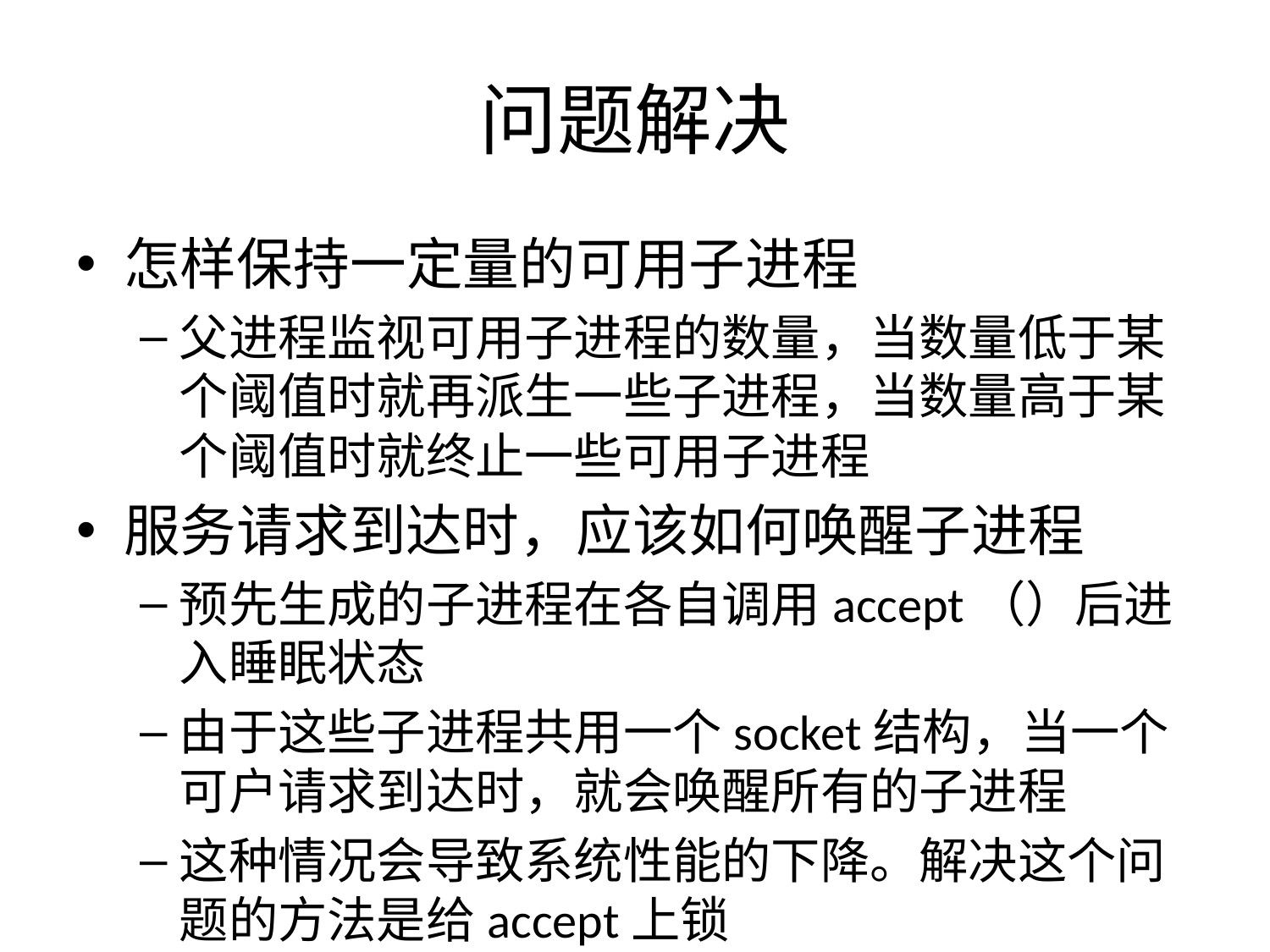

# 问题解决
怎样保持一定量的可用子进程
父进程监视可用子进程的数量，当数量低于某个阈值时就再派生一些子进程，当数量高于某个阈值时就终止一些可用子进程
服务请求到达时，应该如何唤醒子进程
预先生成的子进程在各自调用accept（）后进入睡眠状态
由于这些子进程共用一个socket结构，当一个可户请求到达时，就会唤醒所有的子进程
这种情况会导致系统性能的下降。解决这个问题的方法是给accept上锁